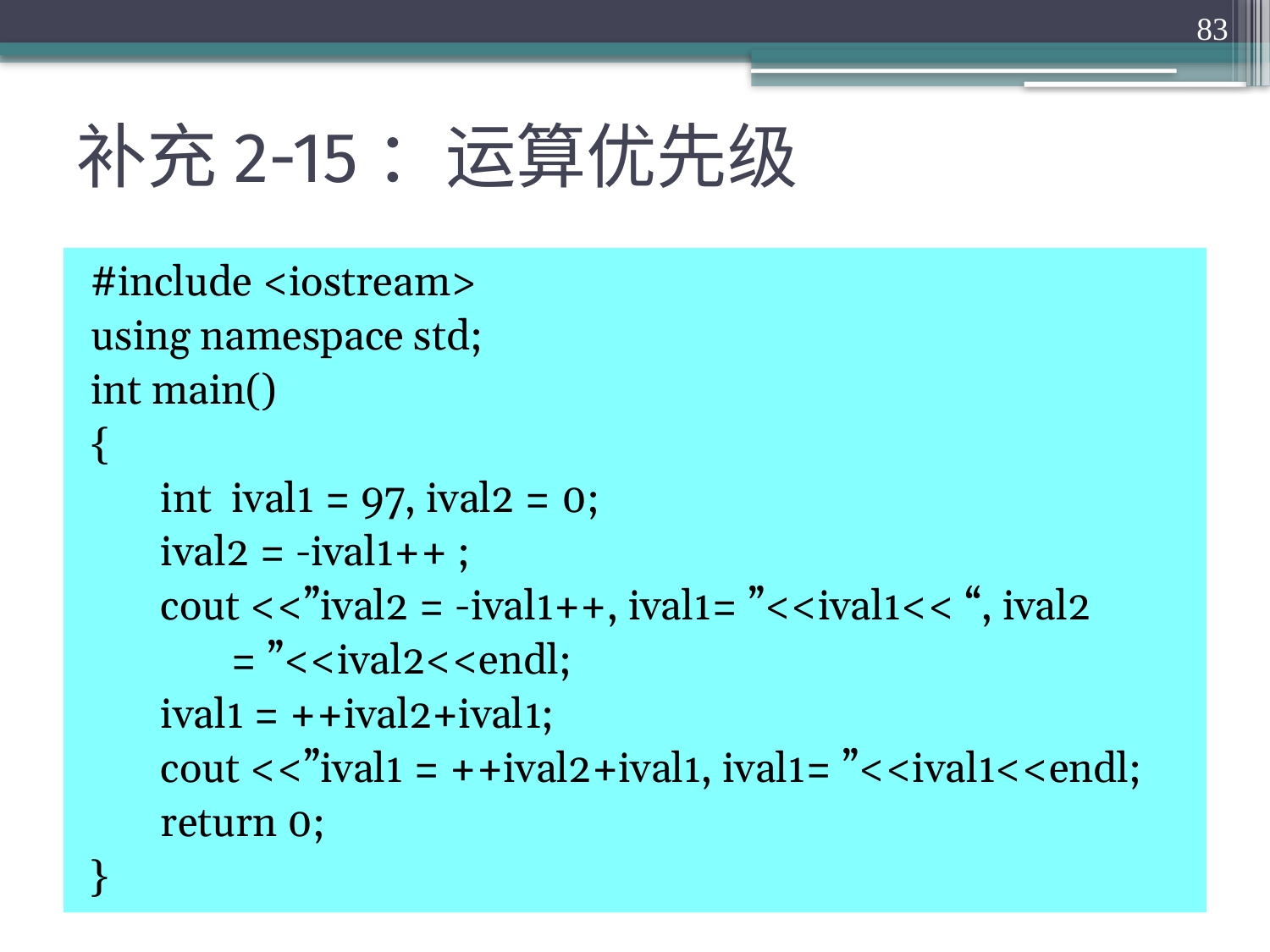

83
# 补充2-15：运算优先级
#include <iostream>
using namespace std;
int main()
{
       int  ival1 = 97, ival2 = 0;
       ival2 = -ival1++ ;
       cout <<”ival2 = -ival1++, ival1= ”<<ival1<< “, ival2
              = ”<<ival2<<endl;
       ival1 = ++ival2+ival1;
       cout <<”ival1 = ++ival2+ival1, ival1= ”<<ival1<<endl;
       return 0;
}